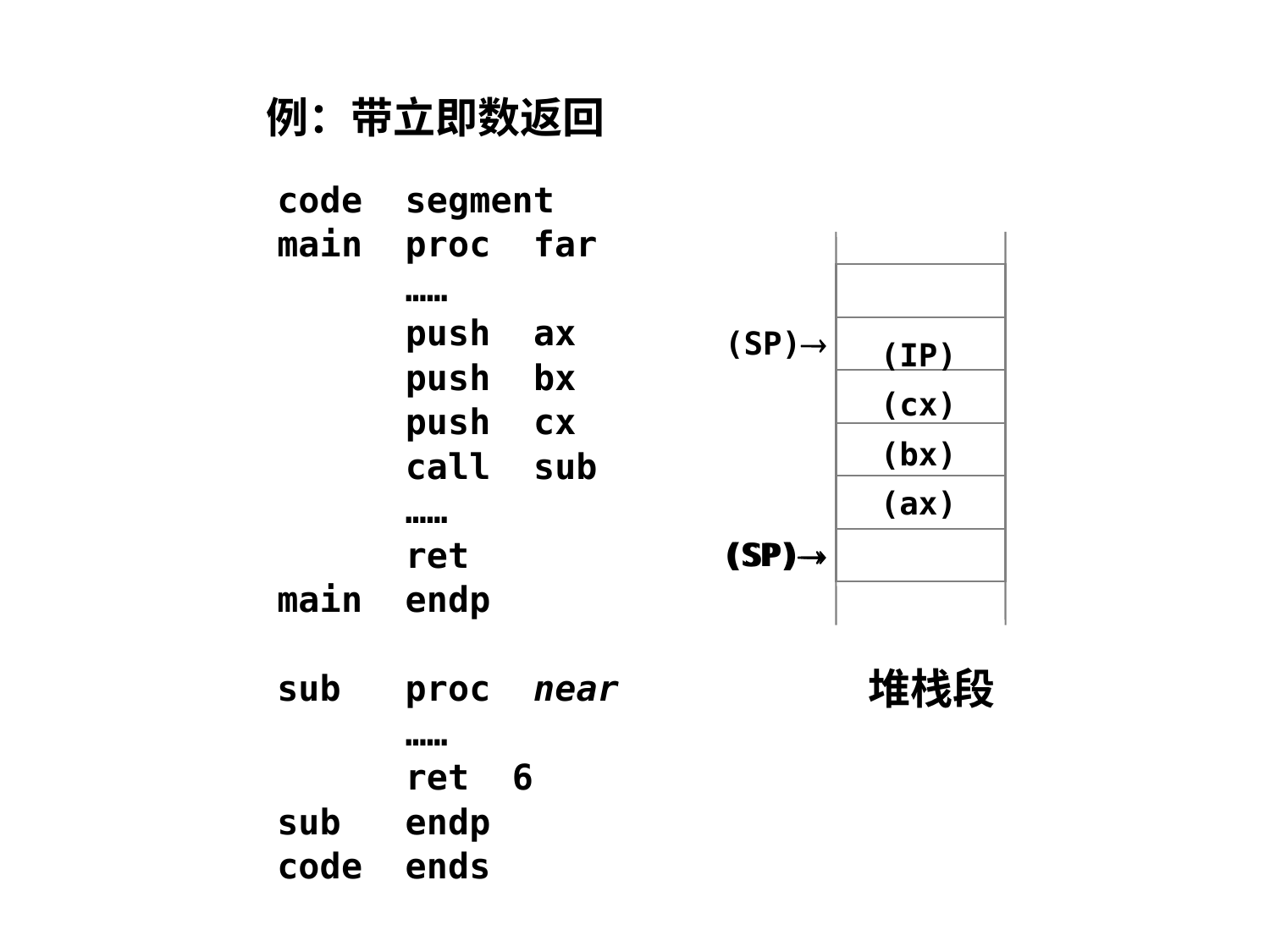

例：带立即数返回
code  segment
main  proc  far
      ……
      push  ax
      push  bx
      push  cx
      call  sub
      ……
      ret
main  endp

sub   proc  near
      ……
      ret  6
sub   endp
code  ends

(SP)→
(IP)
(cx)
(bx)
(ax)

(SP)→
(SP)→

 堆栈段